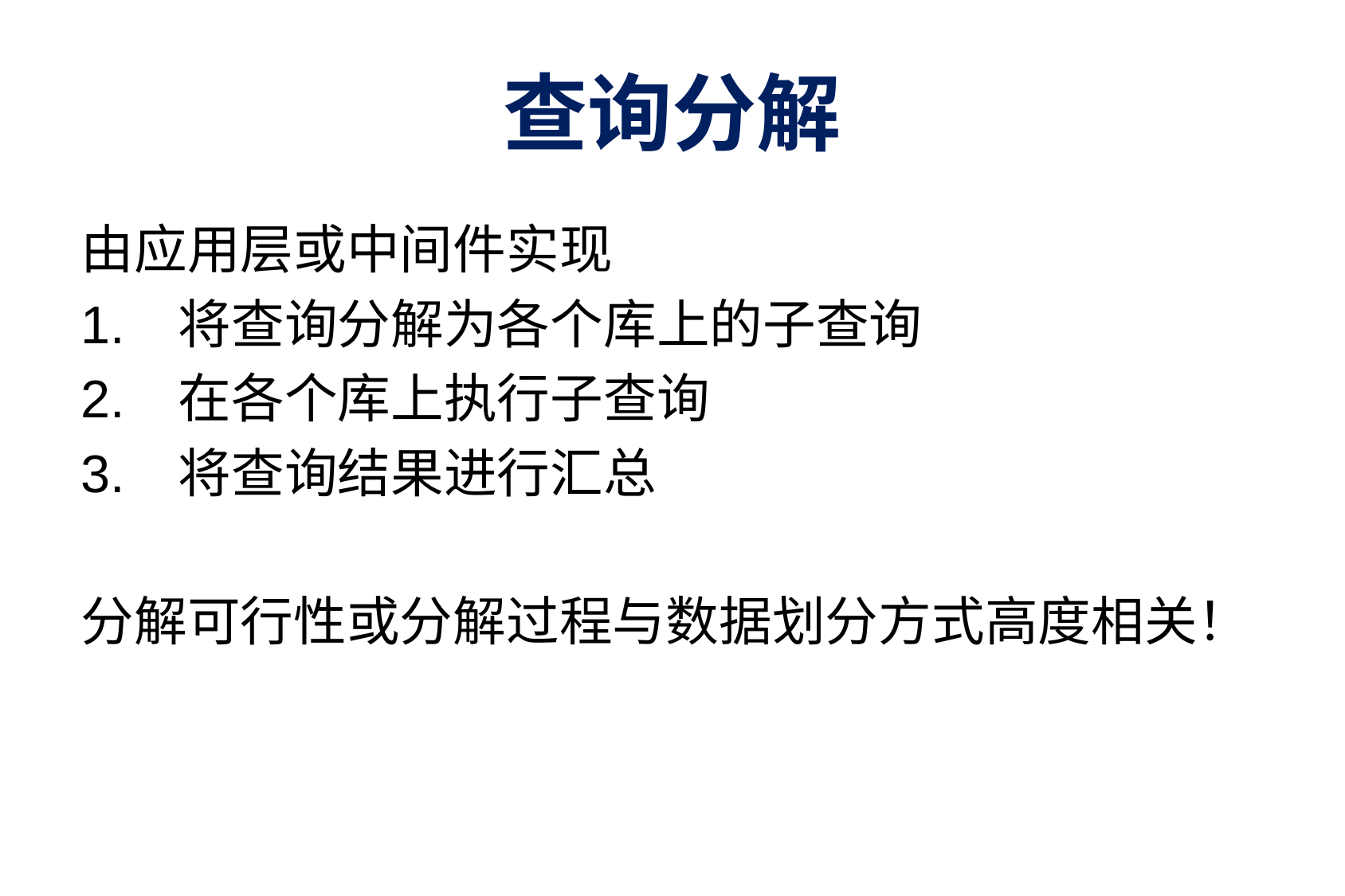

# 查询分解
由应用层或中间件实现
将查询分解为各个库上的子查询
在各个库上执行子查询
将查询结果进行汇总

分解可行性或分解过程与数据划分方式高度相关！